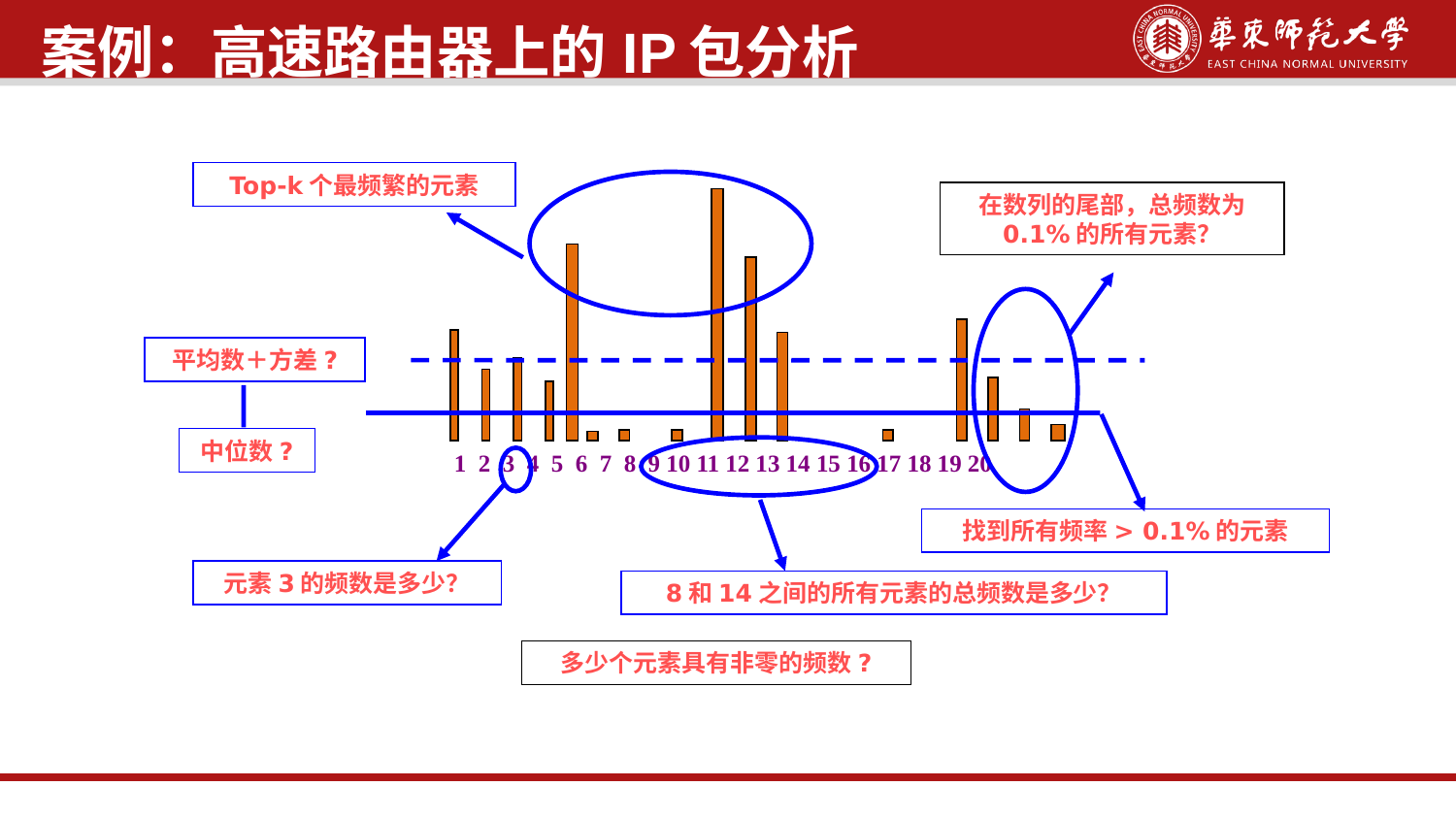

案例：高速路由器上的IP包分析
Top-k个最频繁的元素

在数列的尾部，总频数为
0.1%的所有元素？

1  2  3  4  5  6  7  8  9 10 11 12 13 14 15 16 17 18 19 20

平均数＋方差?

中位数?

找到所有频率> 0.1%的元素

8和14之间的所有元素的总频数是多少？

元素3的频数是多少？
多少个元素具有非零的频数?